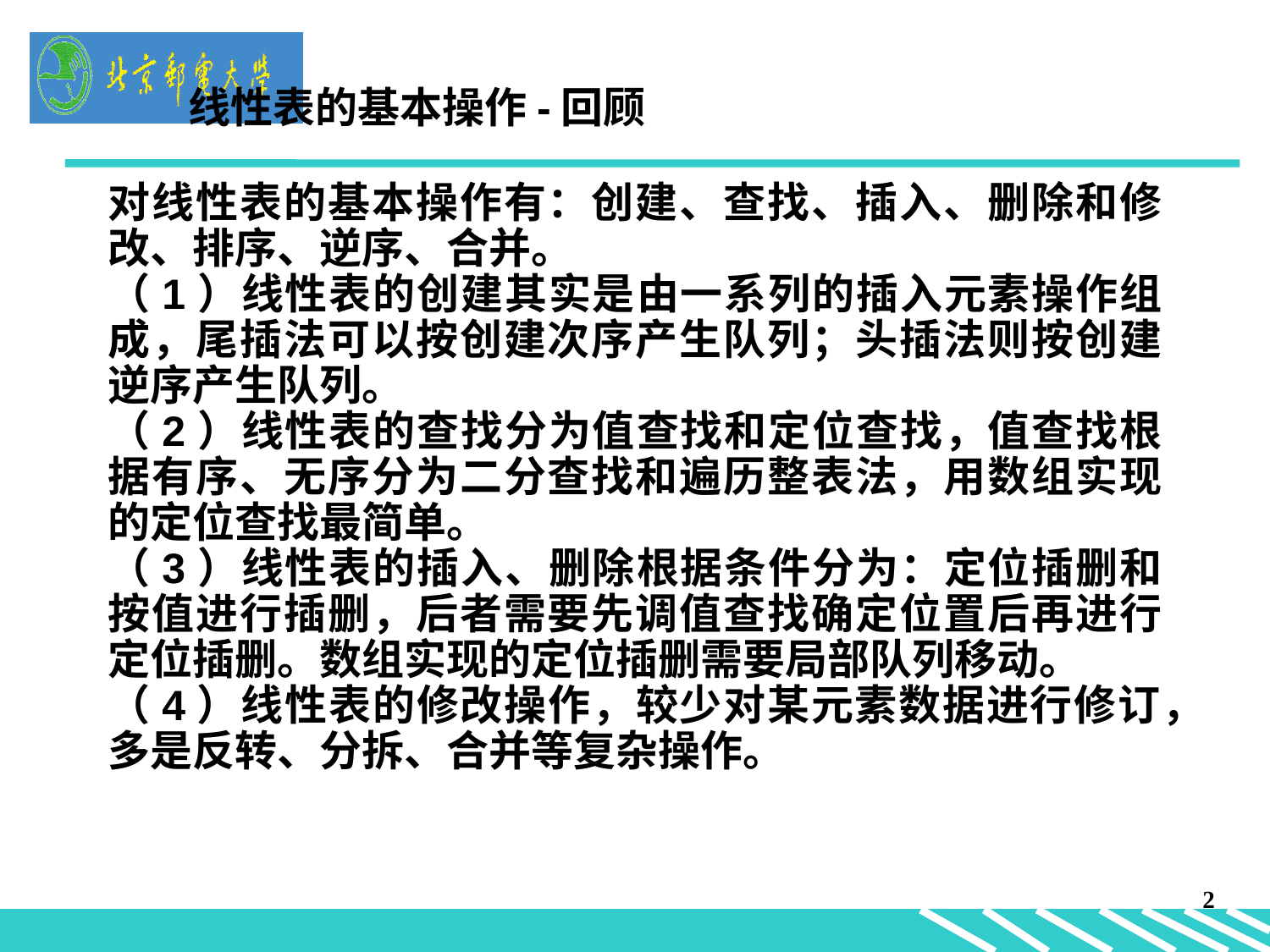

线性表的基本操作-回顾
对线性表的基本操作有：创建、查找、插入、删除和修改、排序、逆序、合并。
（1）线性表的创建其实是由一系列的插入元素操作组成，尾插法可以按创建次序产生队列；头插法则按创建逆序产生队列。
（2）线性表的查找分为值查找和定位查找，值查找根据有序、无序分为二分查找和遍历整表法，用数组实现的定位查找最简单。
（3）线性表的插入、删除根据条件分为：定位插删和按值进行插删，后者需要先调值查找确定位置后再进行定位插删。数组实现的定位插删需要局部队列移动。
（4）线性表的修改操作，较少对某元素数据进行修订，多是反转、分拆、合并等复杂操作。

2